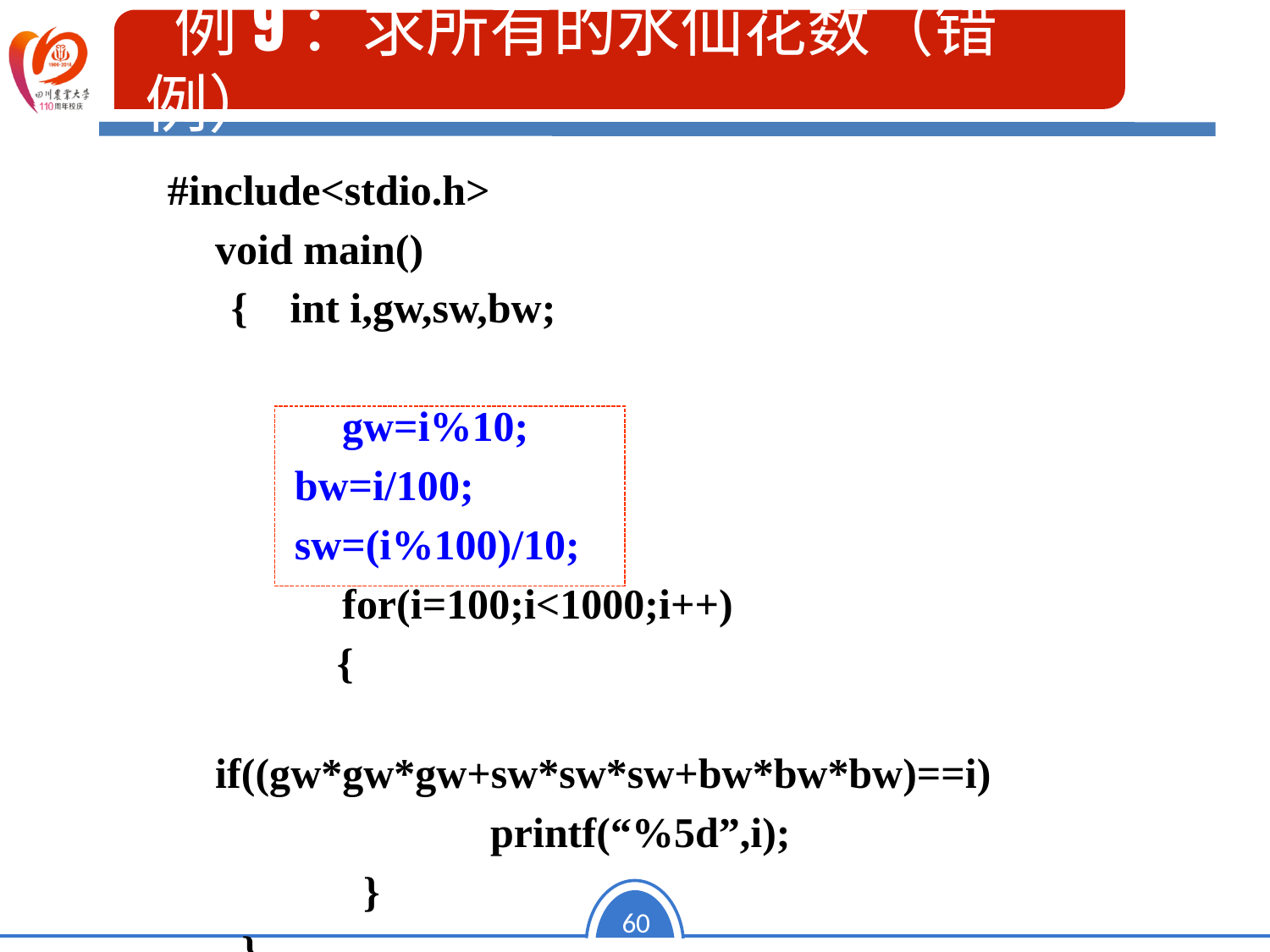

例9：求所有的水仙花数（错例）
#include<stdio.h>
	void main()
      {    int i,gw,sw,bw;

		gw=i%10;
            bw=i/100;
            sw=(i%100)/10;
		for(i=100;i<1000;i++)
                {
		       if((gw*gw*gw+sw*sw*sw+bw*bw*bw)==i)
           	              printf(“%5d”,i);
	              }
       }